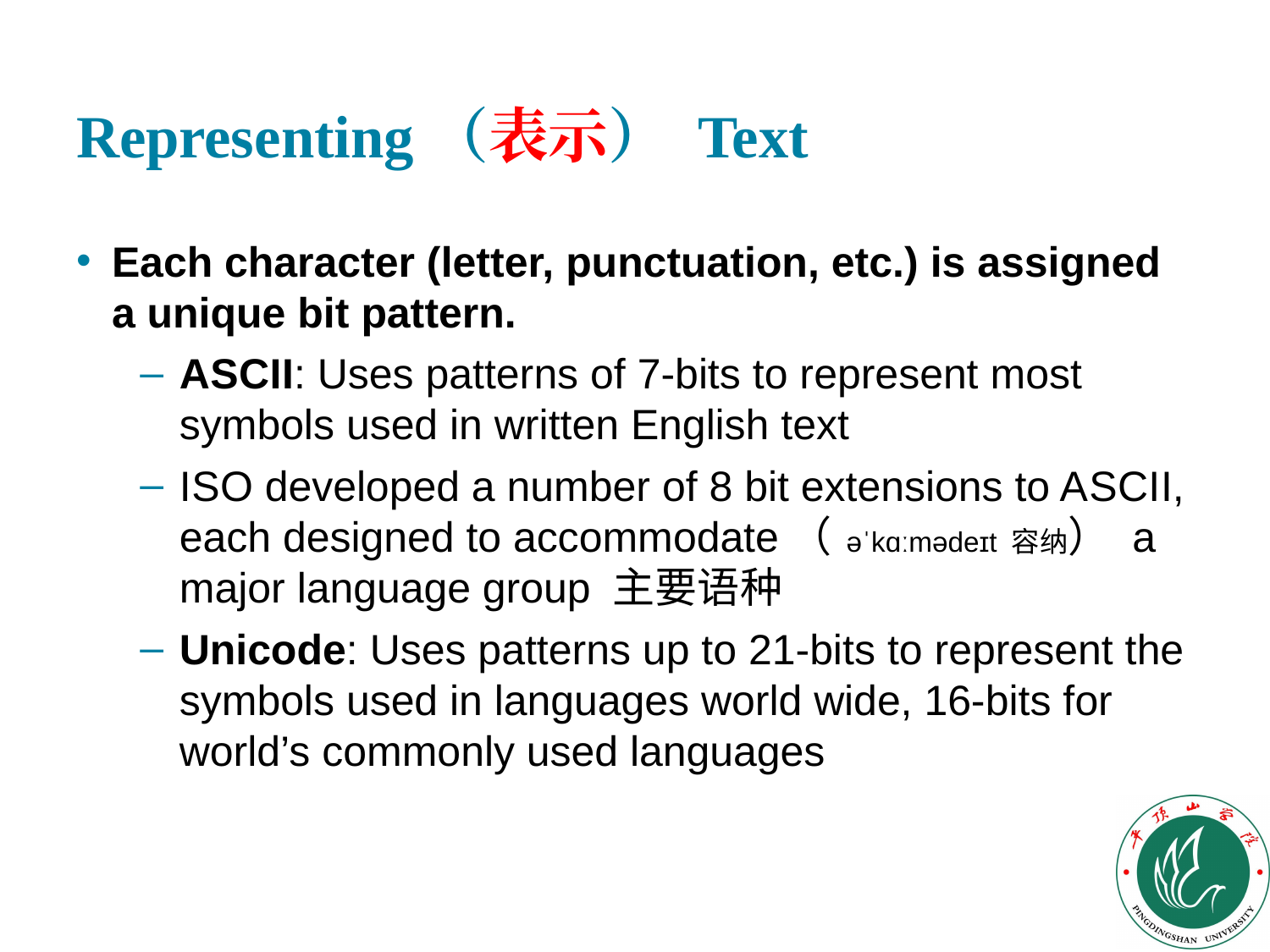

# Representing（表示） Text
Each character (letter, punctuation, etc.) is assigned a unique bit pattern.
A S C I I: Uses patterns of 7-bits to represent most symbols used in written English text
I S O developed a number of 8 bit extensions to A S C I I, each designed to accommodate（ əˈkɑːmədeɪt 容纳） a major language group 主要语种
Unicode: Uses patterns up to 21-bits to represent the symbols used in languages world wide, 16-bits for world’s commonly used languages